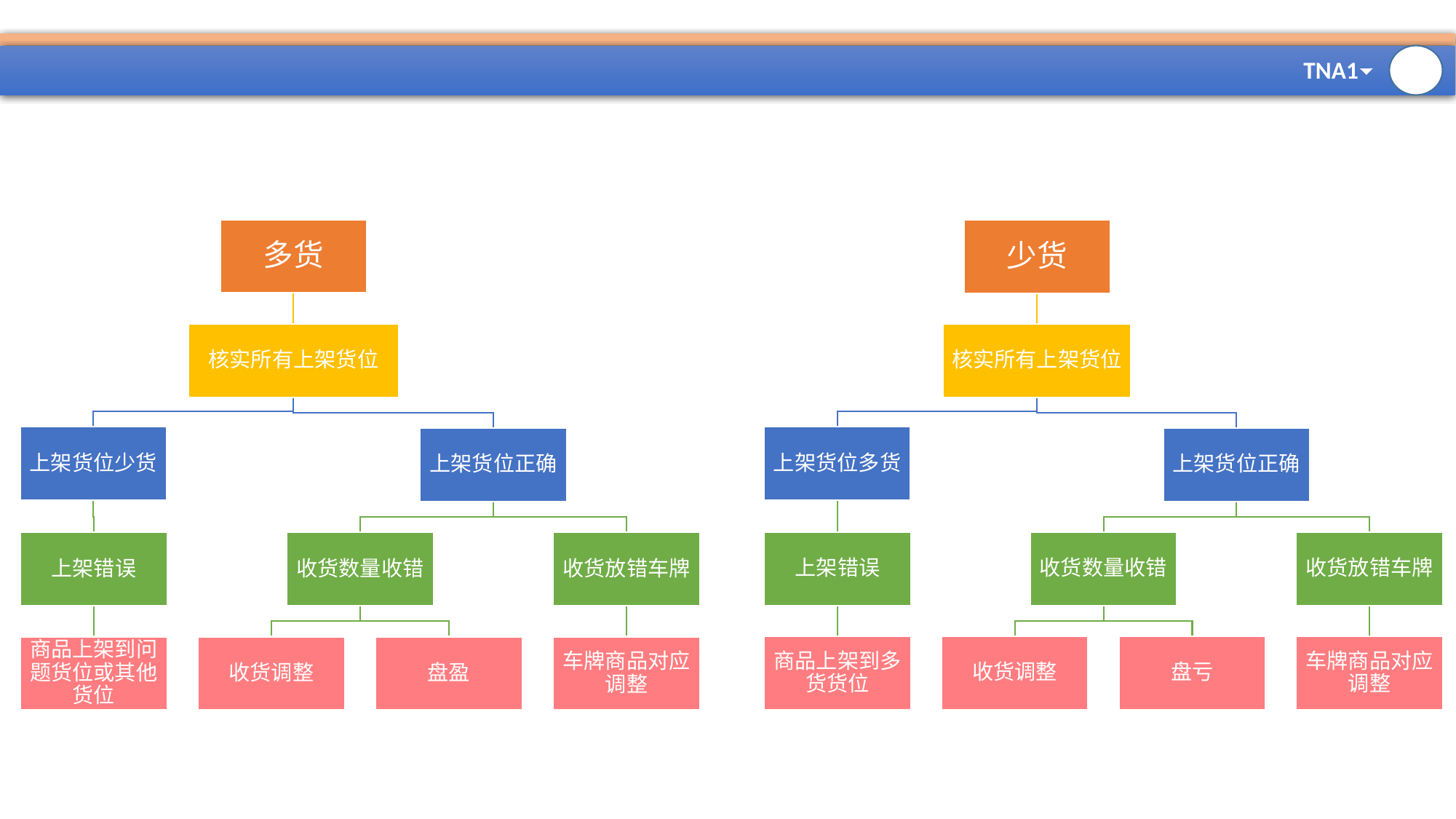

#
多货
核实所有上架货位
上架货位少货
上架错误
商品上架到问题货位或其他货位
上架货位正确
收货数量收错
收货调整
盘盈
收货放错车牌
车牌商品对应调整
少货
核实所有上架货位
上架货位多货
上架错误
商品上架到多货货位
上架货位正确
收货数量收错
收货调整
盘亏
收货放错车牌
车牌商品对应调整